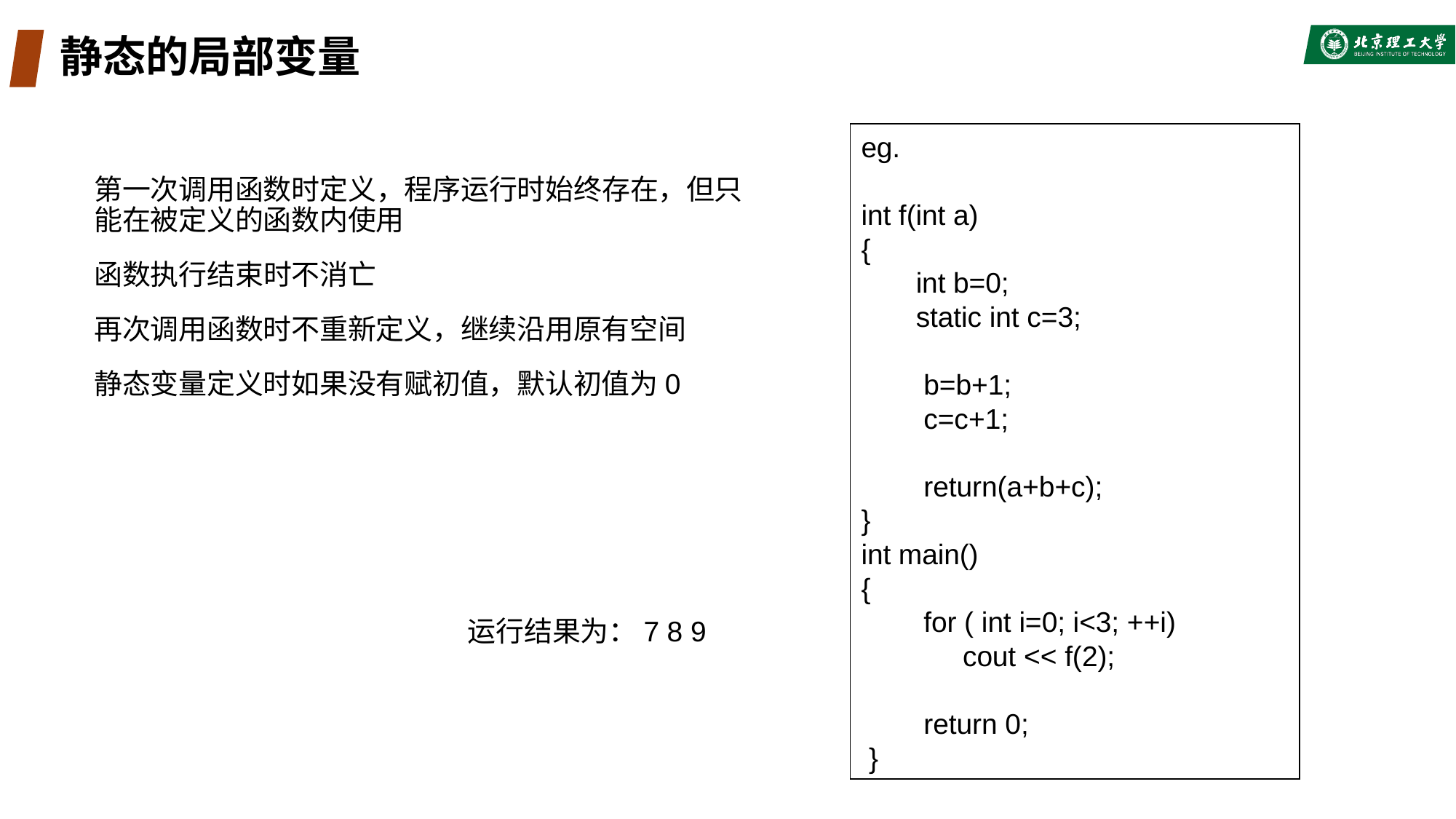

# 静态的局部变量
eg.

int f(int a)
{
       int b=0;
       static int c=3;

        b=b+1;
        c=c+1;

        return(a+b+c);
}
int main()
{
        for ( int i=0; i<3; ++i)
             cout << f(2);

        return 0;
 }
第一次调用函数时定义，程序运行时始终存在，但只能在被定义的函数内使用
函数执行结束时不消亡
再次调用函数时不重新定义，继续沿用原有空间
静态变量定义时如果没有赋初值，默认初值为0
运行结果为：7 8 9